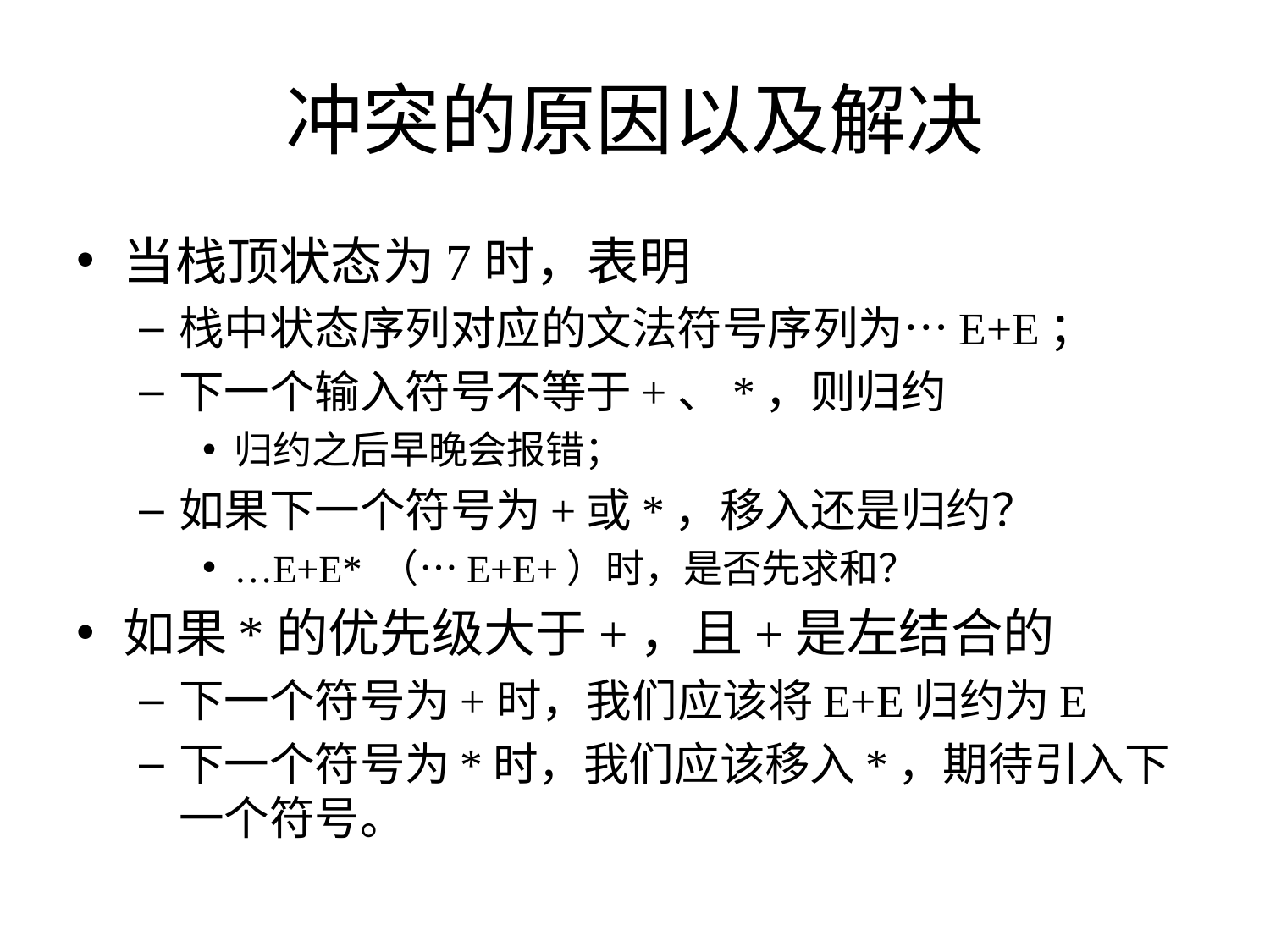

# 冲突的原因以及解决
当栈顶状态为7时，表明
栈中状态序列对应的文法符号序列为…E+E；
下一个输入符号不等于+、*，则归约
归约之后早晚会报错；
如果下一个符号为+或*，移入还是归约？
…E+E* （…E+E+）时，是否先求和？
如果*的优先级大于+，且+是左结合的
下一个符号为+时，我们应该将E+E归约为E
下一个符号为*时，我们应该移入*，期待引入下一个符号。